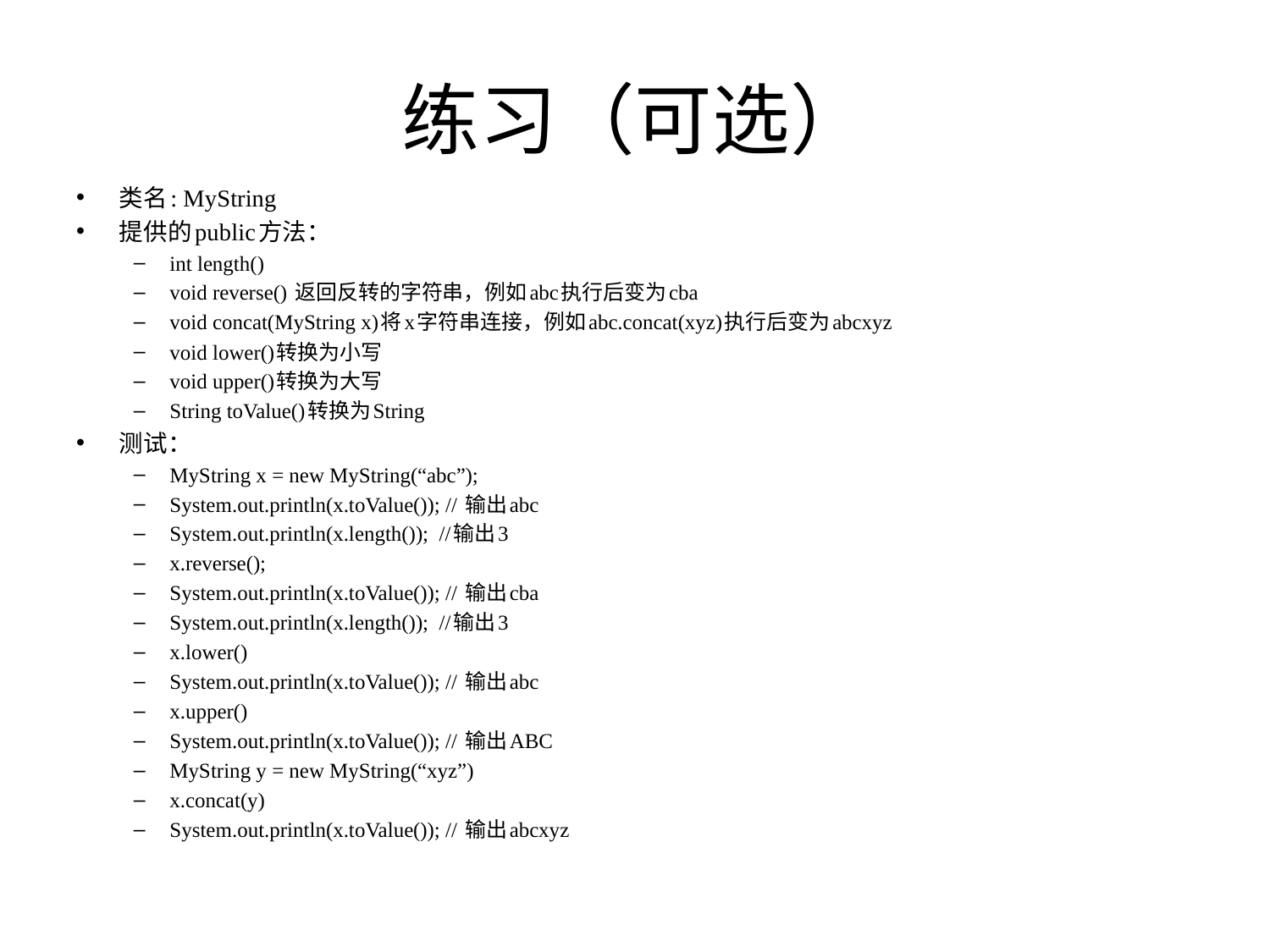

# 练习（可选）
类名: MyString
提供的public方法：
int length()
void reverse() 返回反转的字符串，例如abc执行后变为cba
void concat(MyString x)将x字符串连接，例如abc.concat(xyz)执行后变为abcxyz
void lower()转换为小写
void upper()转换为大写
String toValue()转换为String
测试：
MyString x = new MyString(“abc”);
System.out.println(x.toValue()); // 输出abc
System.out.println(x.length());  //输出3
x.reverse();
System.out.println(x.toValue()); // 输出cba
System.out.println(x.length());  //输出3
x.lower()
System.out.println(x.toValue()); // 输出abc
x.upper()
System.out.println(x.toValue()); // 输出ABC
MyString y = new MyString(“xyz”)
x.concat(y)
System.out.println(x.toValue()); // 输出abcxyz